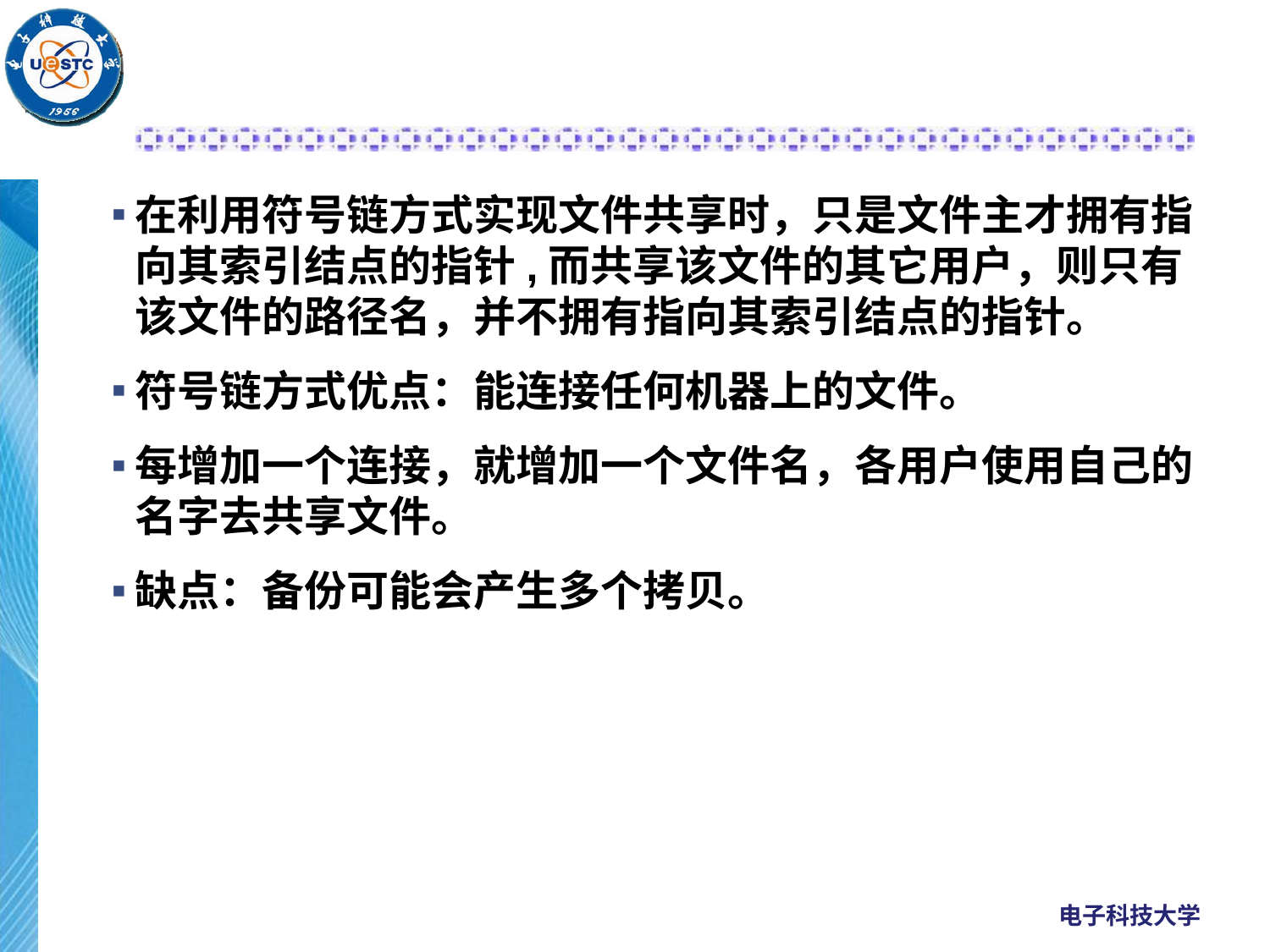

#
在利用符号链方式实现文件共享时，只是文件主才拥有指向其索引结点的指针,而共享该文件的其它用户，则只有该文件的路径名，并不拥有指向其索引结点的指针。
符号链方式优点：能连接任何机器上的文件。
每增加一个连接，就增加一个文件名，各用户使用自己的名字去共享文件。
缺点：备份可能会产生多个拷贝。